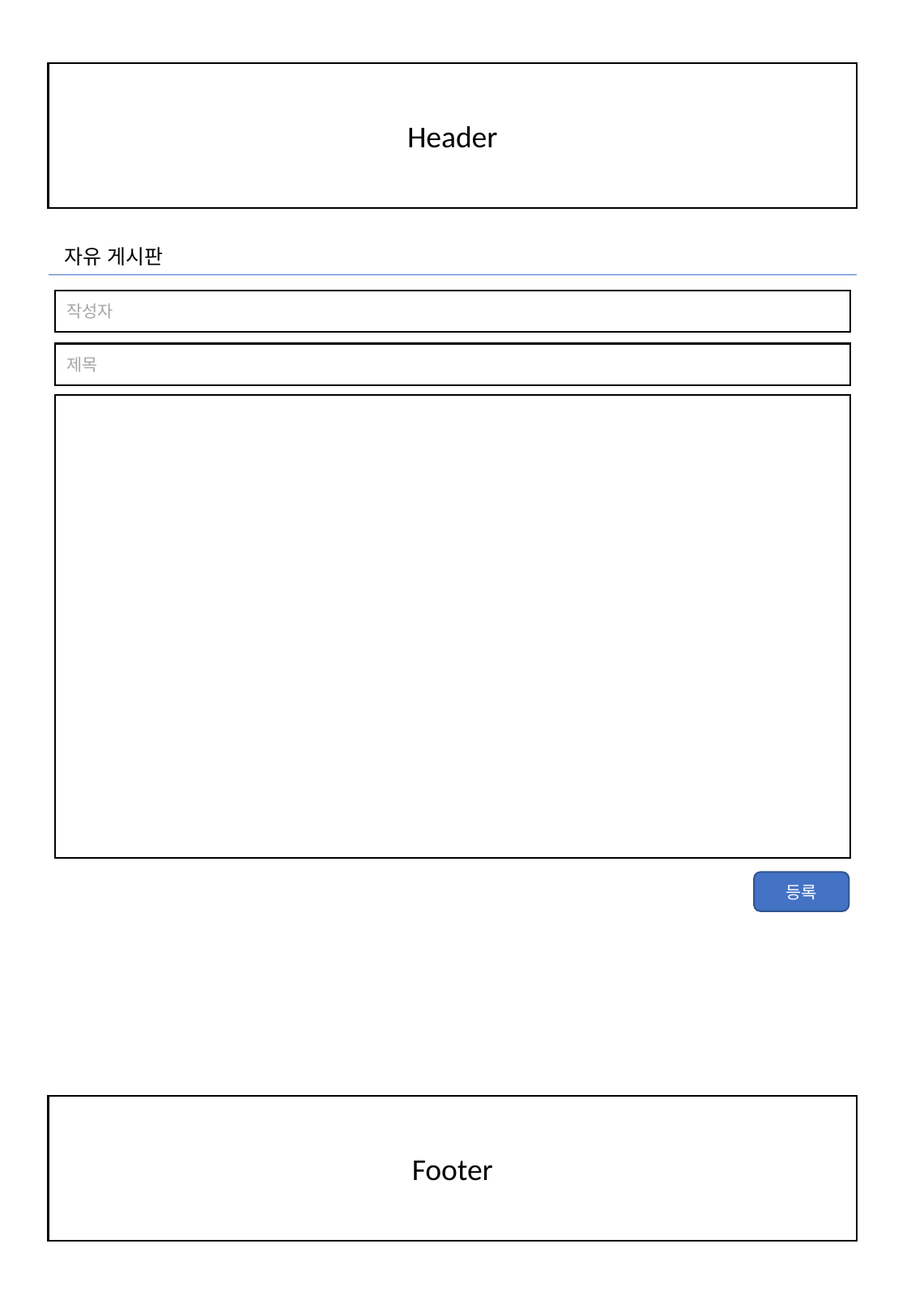

Header
자유 게시판
작성자
제목

등록
Footer